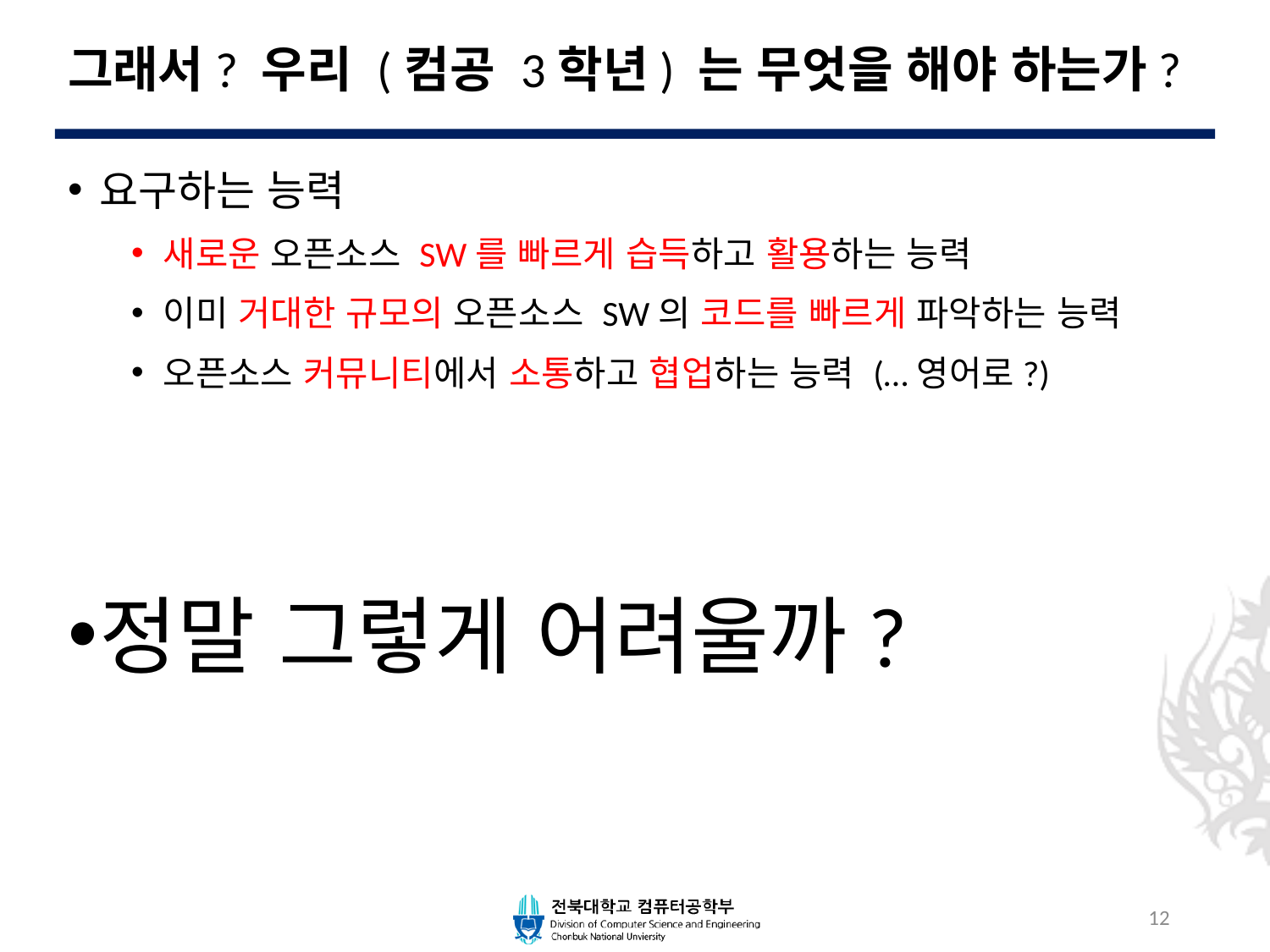

# 그래서? 우리 (컴공 3학년) 는 무엇을 해야 하는가?
요구하는 능력
새로운 오픈소스 SW를 빠르게 습득하고 활용하는 능력
이미 거대한 규모의 오픈소스 SW의 코드를 빠르게 파악하는 능력
오픈소스 커뮤니티에서 소통하고 협업하는 능력 (…영어로?)

정말 그렇게 어려울까?
12